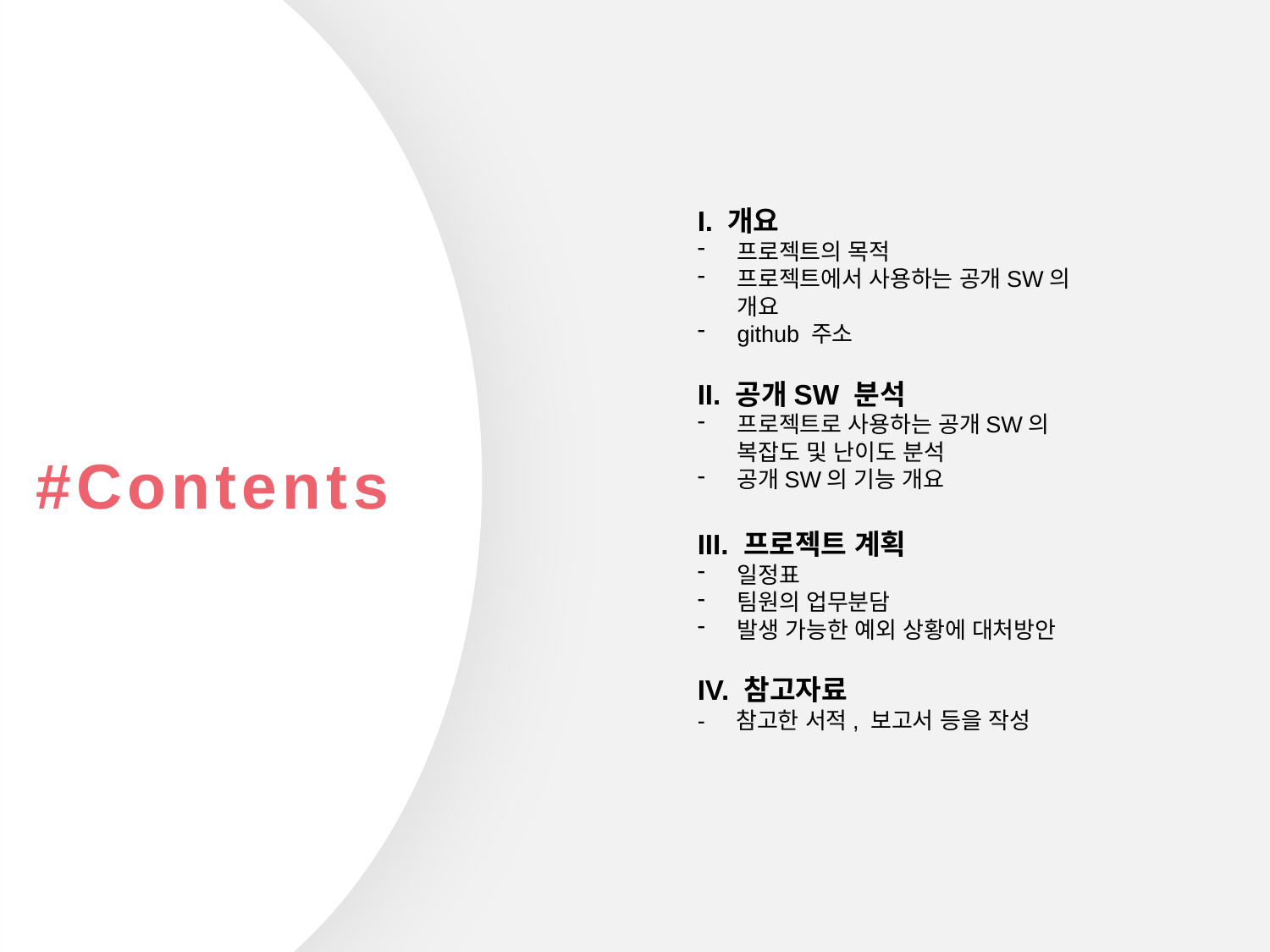

I. 개요
프로젝트의 목적
프로젝트에서 사용하는 공개SW의 개요
github 주소

II. 공개SW 분석
프로젝트로 사용하는 공개SW의 복잡도 및 난이도 분석
공개SW의 기능 개요

III. 프로젝트 계획
일정표
팀원의 업무분담
발생 가능한 예외 상황에 대처방안

IV. 참고자료
-    참고한 서적, 보고서 등을 작성
#Contents